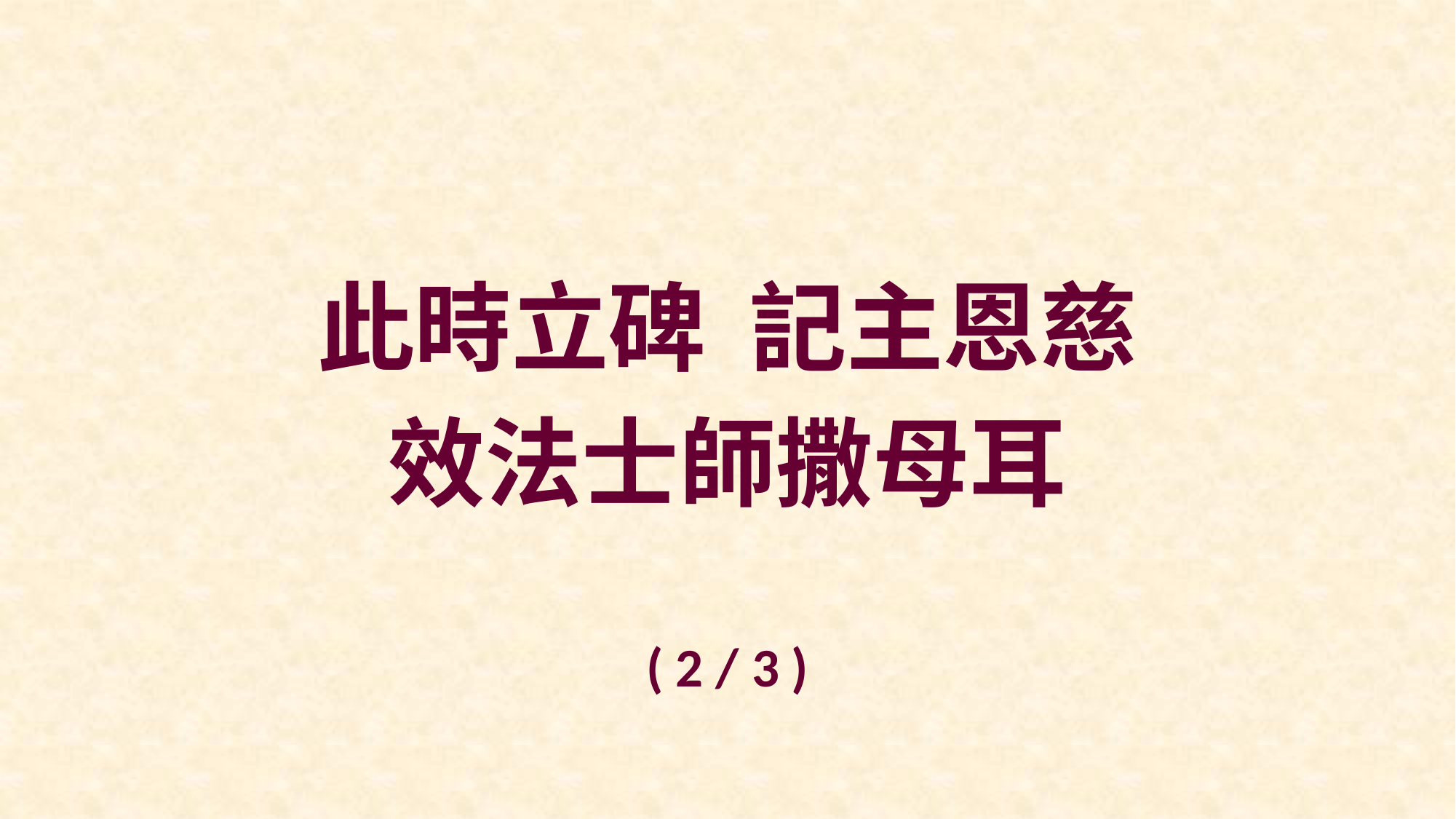

此時立碑  記主恩慈
效法士師撒母耳
( 2 / 3 )